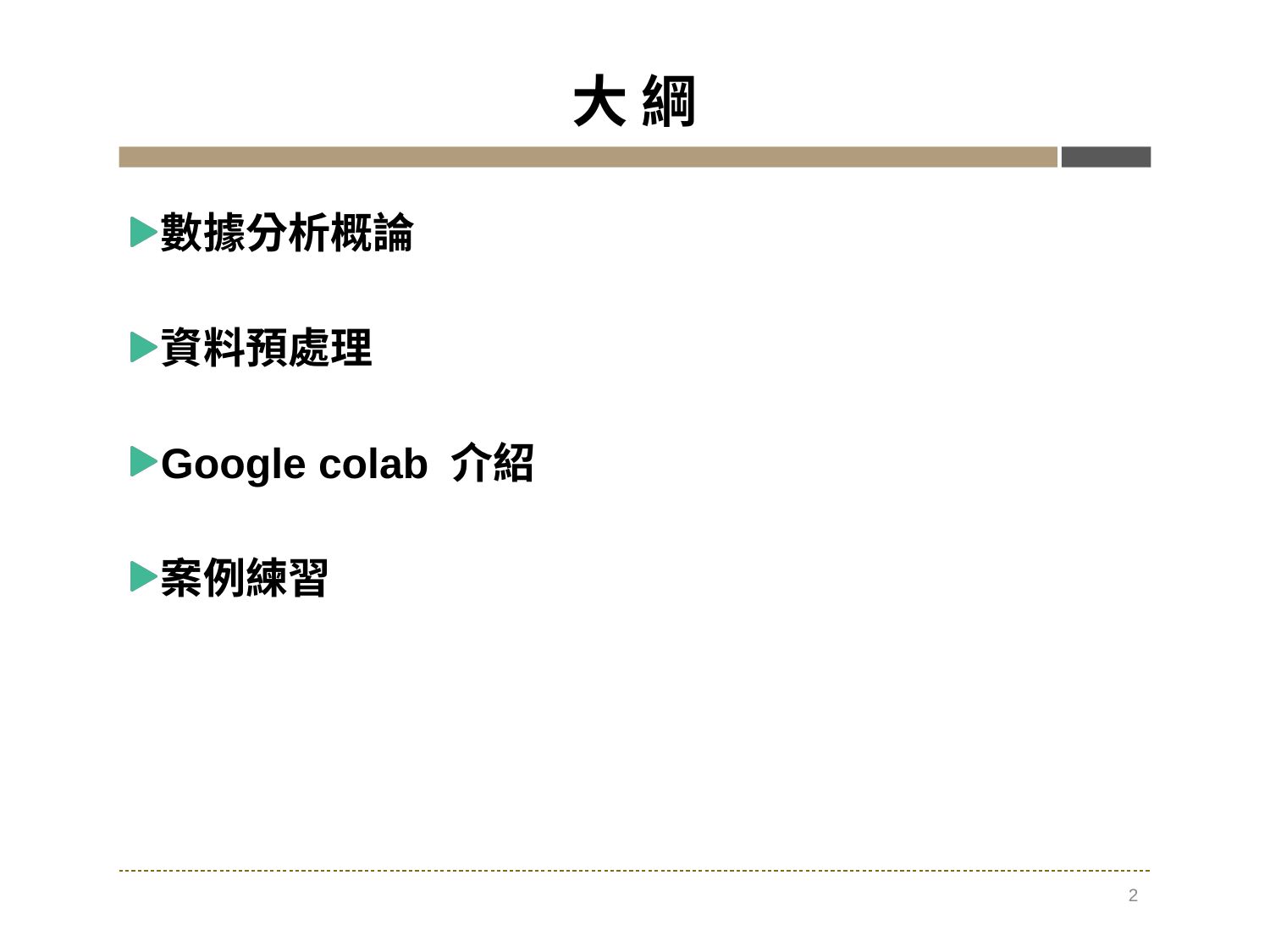

# 大 綱
數據分析概論
資料預處理
Google colab 介紹
案例練習
2